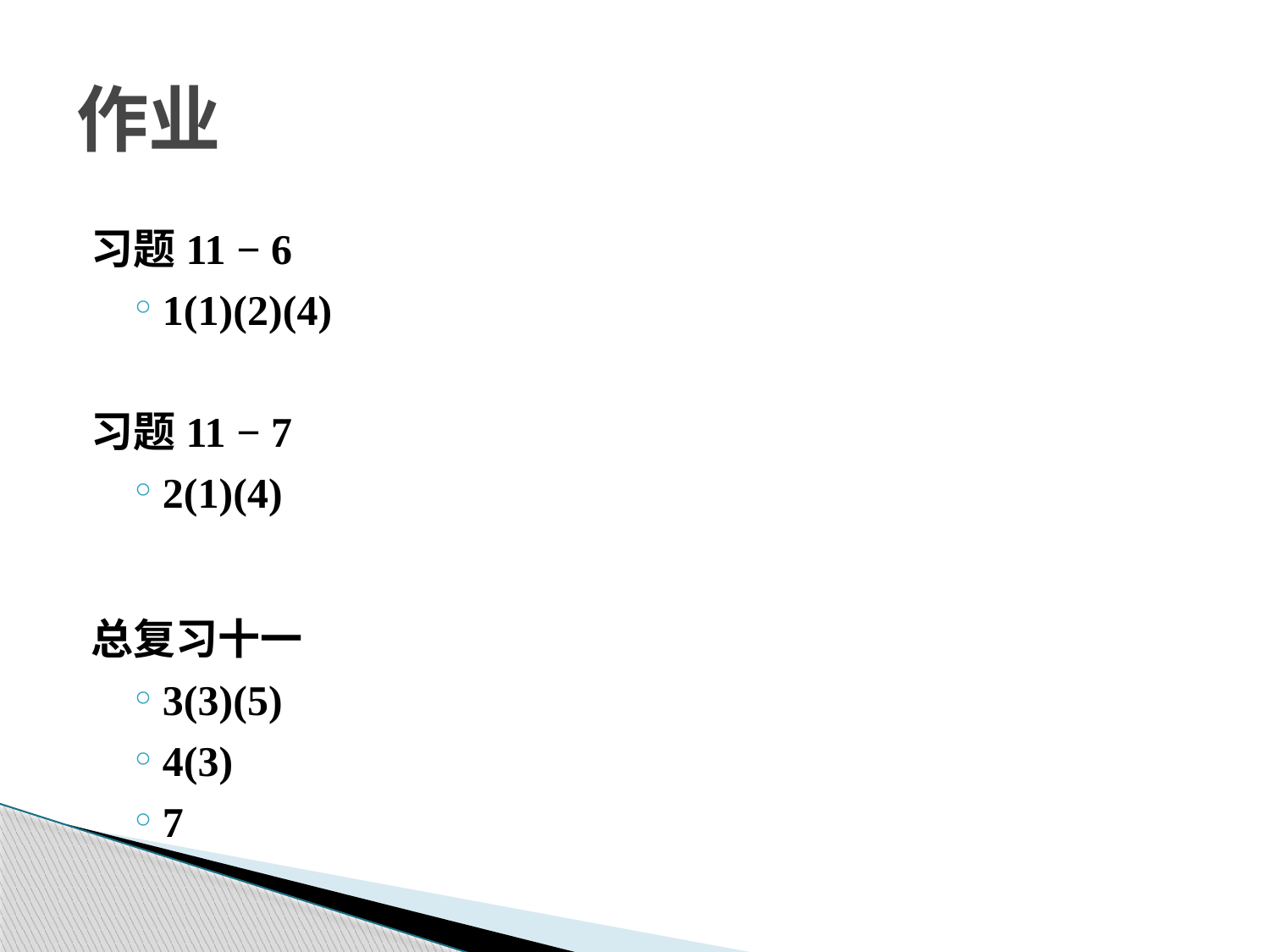

习题11 − 6
1(1)(2)(4)

习题11 − 7
2(1)(4)

总复习十一
3(3)(5)
4(3)
7
作业